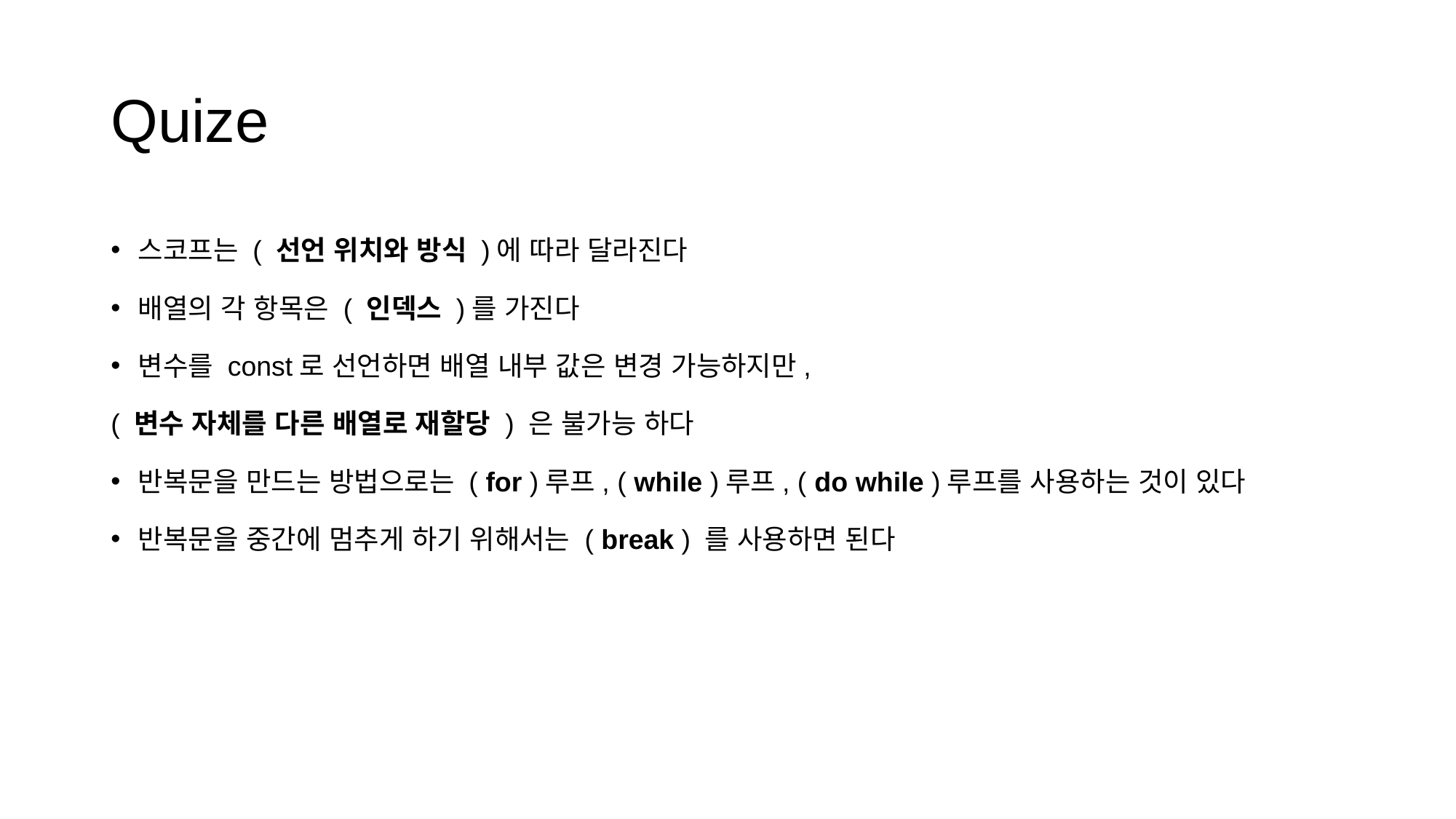

# Quize
스코프는 ( 선언 위치와 방식 )에 따라 달라진다
배열의 각 항목은 ( 인덱스 )를 가진다
변수를 const로 선언하면 배열 내부 값은 변경 가능하지만,
( 변수 자체를 다른 배열로 재할당 ) 은 불가능 하다
반복문을 만드는 방법으로는 ( for )루프, ( while )루프, ( do while )루프를 사용하는 것이 있다
반복문을 중간에 멈추게 하기 위해서는 ( break ) 를 사용하면 된다